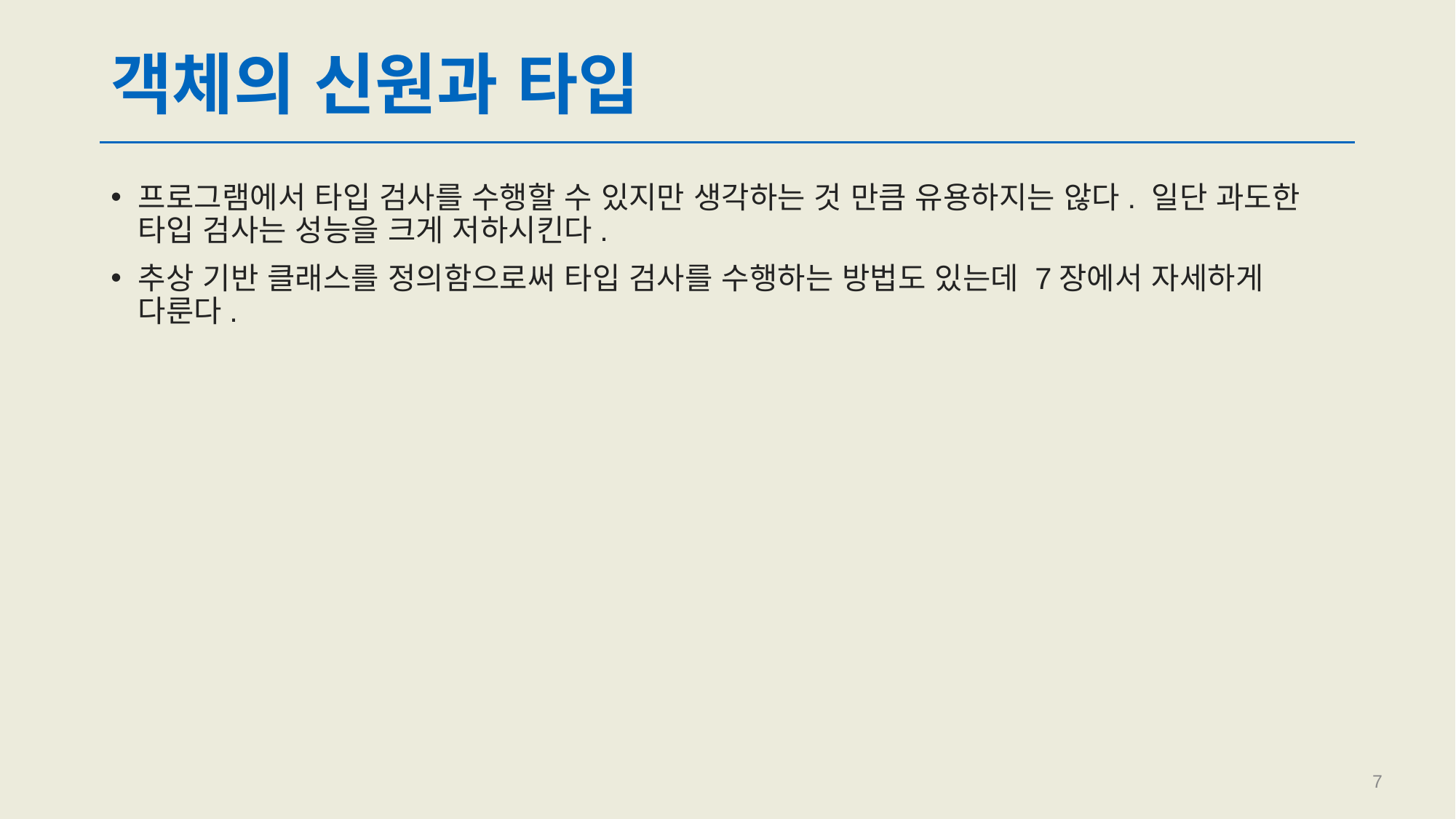

# 객체의 신원과 타입
프로그램에서 타입 검사를 수행할 수 있지만 생각하는 것 만큼 유용하지는 않다. 일단 과도한 타입 검사는 성능을 크게 저하시킨다.
추상 기반 클래스를 정의함으로써 타입 검사를 수행하는 방법도 있는데 7장에서 자세하게 다룬다.
7